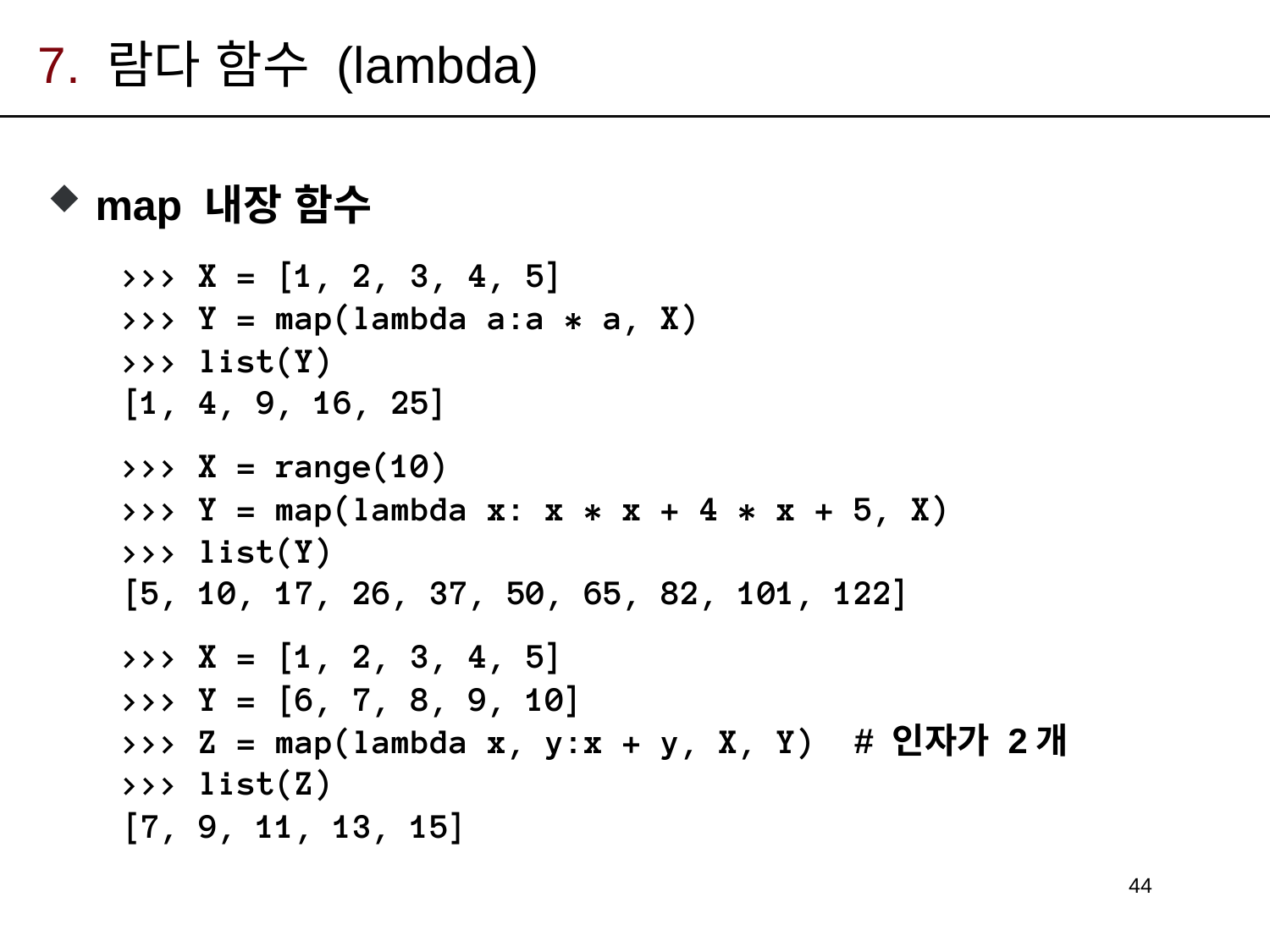

# 7. 람다 함수 (lambda)
map 내장 함수

>>> X = [1, 2, 3, 4, 5]
>>> Y = map(lambda a:a * a, X)
>>> list(Y)
[1, 4, 9, 16, 25]

>>> X = range(10)
>>> Y = map(lambda x: x * x + 4 * x + 5, X)
>>> list(Y)
[5, 10, 17, 26, 37, 50, 65, 82, 101, 122]

>>> X = [1, 2, 3, 4, 5]
>>> Y = [6, 7, 8, 9, 10]
>>> Z = map(lambda x, y:x + y, X, Y)  # 인자가 2개
>>> list(Z)
[7, 9, 11, 13, 15]
44